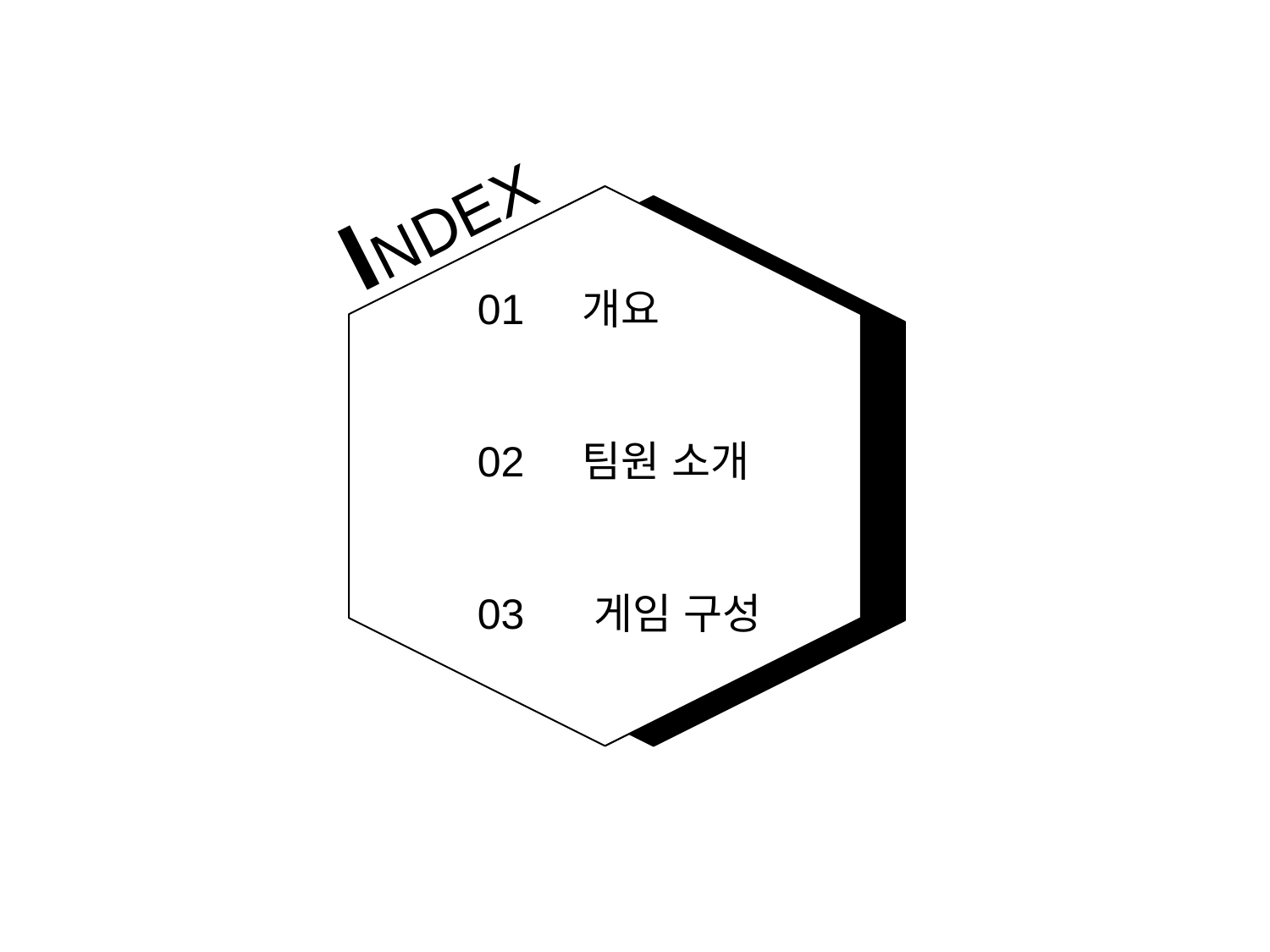

INDEX

01    개요

02    팀원 소개

03     게임 구성